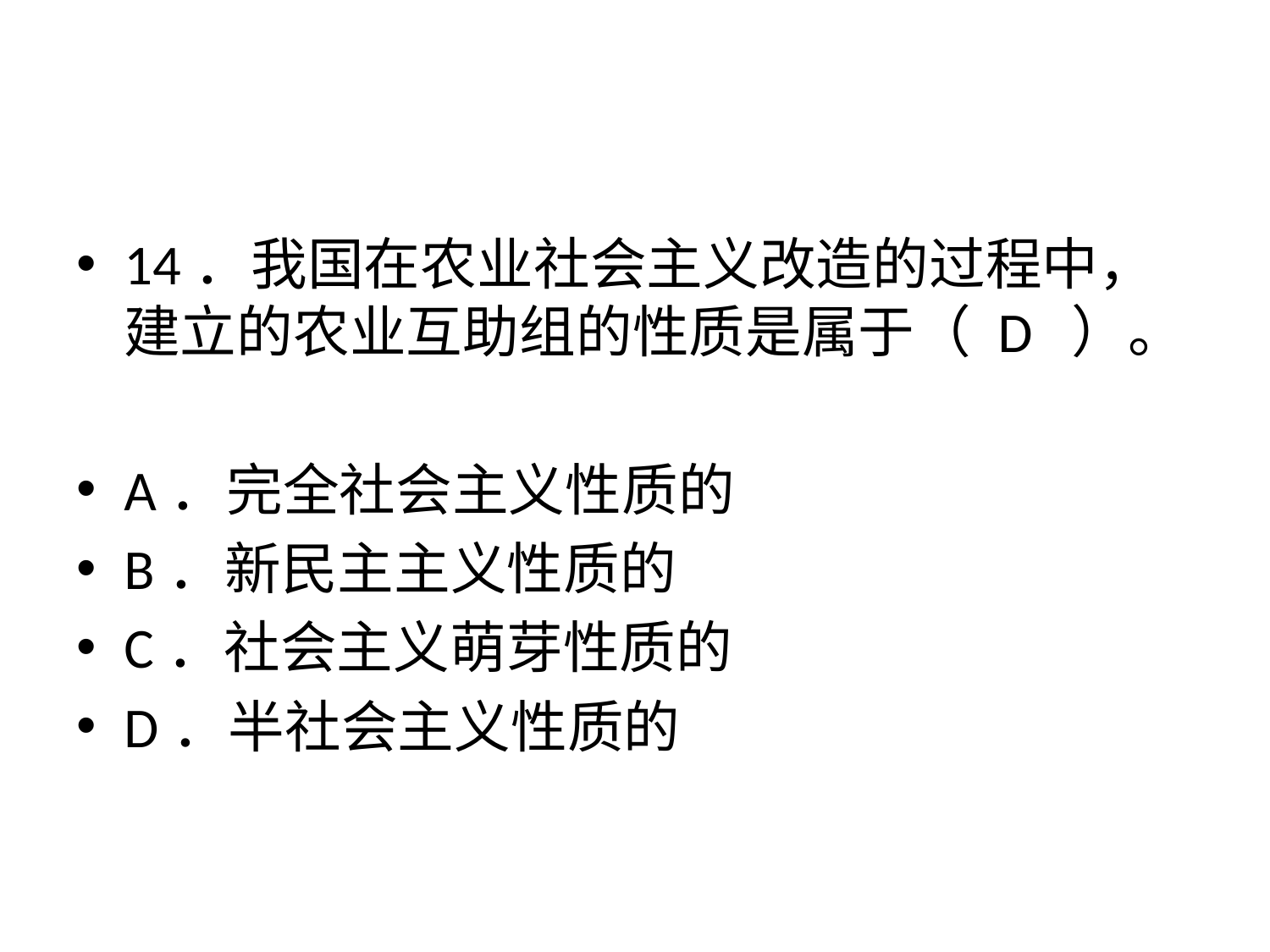

#
14．我国在农业社会主义改造的过程中，建立的农业互助组的性质是属于（ D  ）。

A．完全社会主义性质的
B．新民主主义性质的
C．社会主义萌芽性质的
D．半社会主义性质的